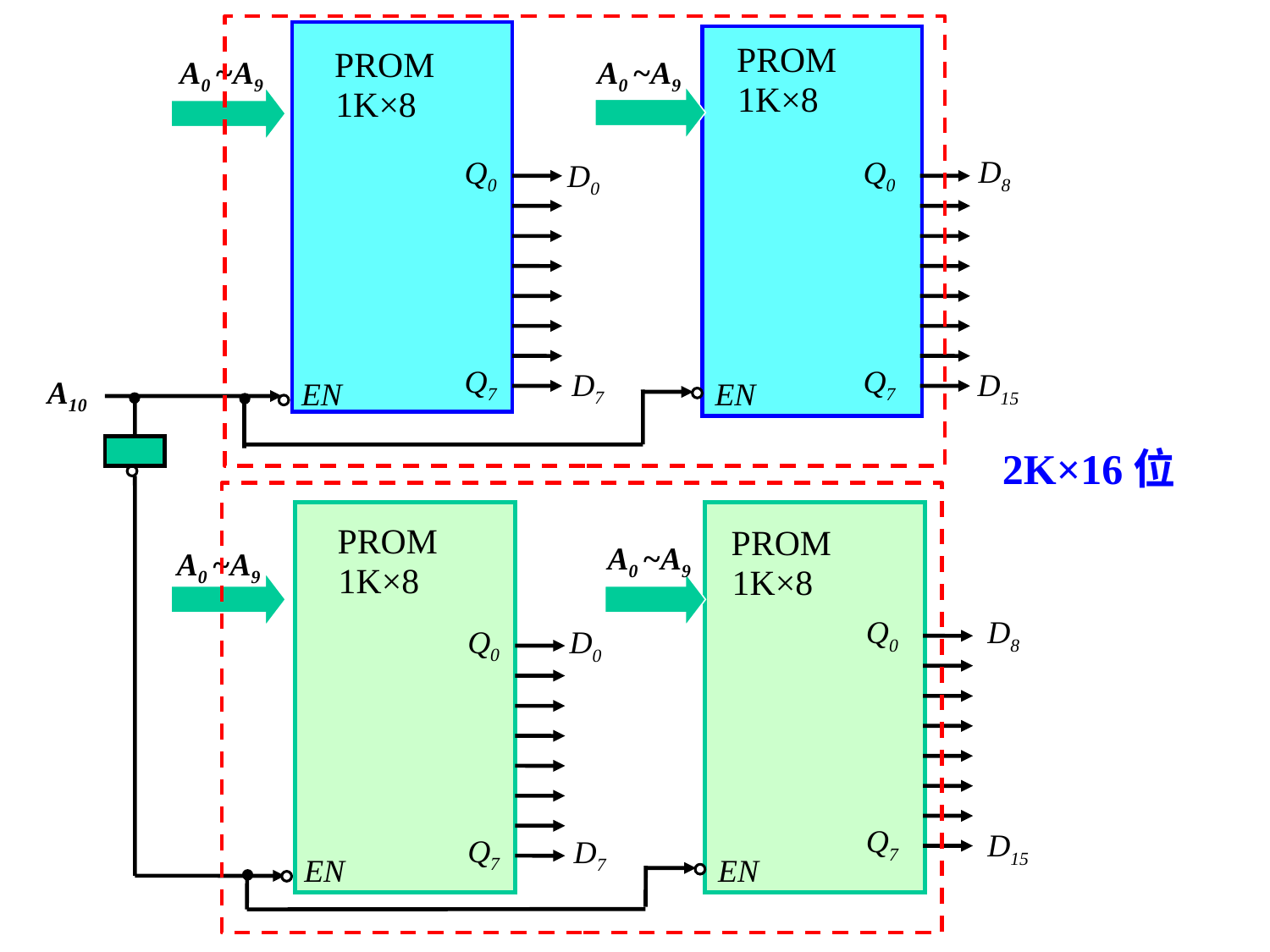

PROM
PROM
A0 ~A9
A0 ~A9
1K×8
1K×8

D8
D0
D7
D15
Q0
Q0

Q7
Q7

A10
EN
EN

2K×16位

PROM
PROM
A0 ~A9
A0 ~A9
1K×8
1K×8

Q0
D8
D0
D15
D7
Q0

Q7

Q7

EN
EN